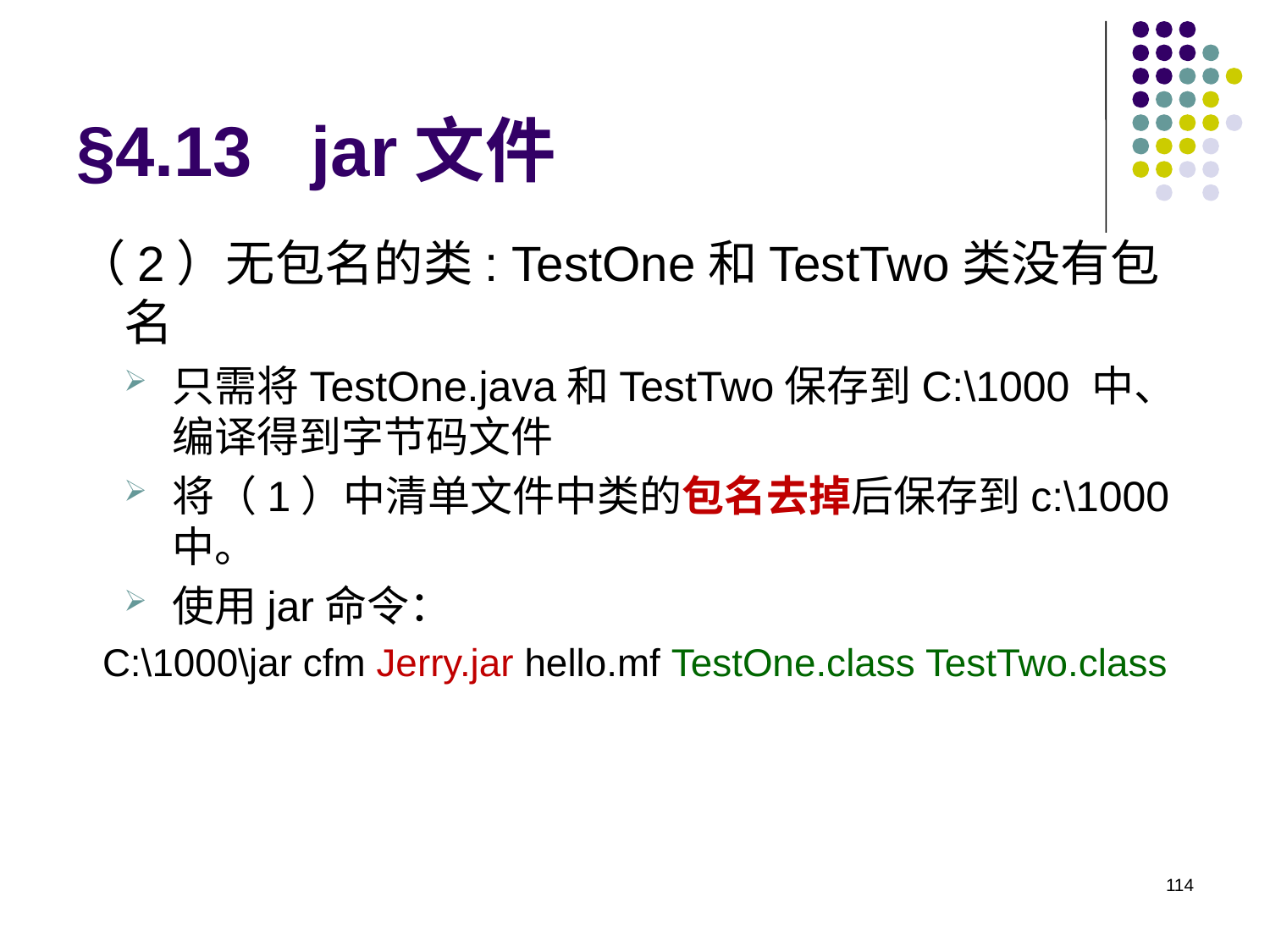

# §4.13   jar文件
（2）无包名的类: TestOne和TestTwo类没有包名
只需将TestOne.java和TestTwo保存到C:\1000 中、编译得到字节码文件
将（1）中清单文件中类的包名去掉后保存到c:\1000中。
使用jar命令：
C:\1000\jar cfm Jerry.jar hello.mf TestOne.class TestTwo.class
114